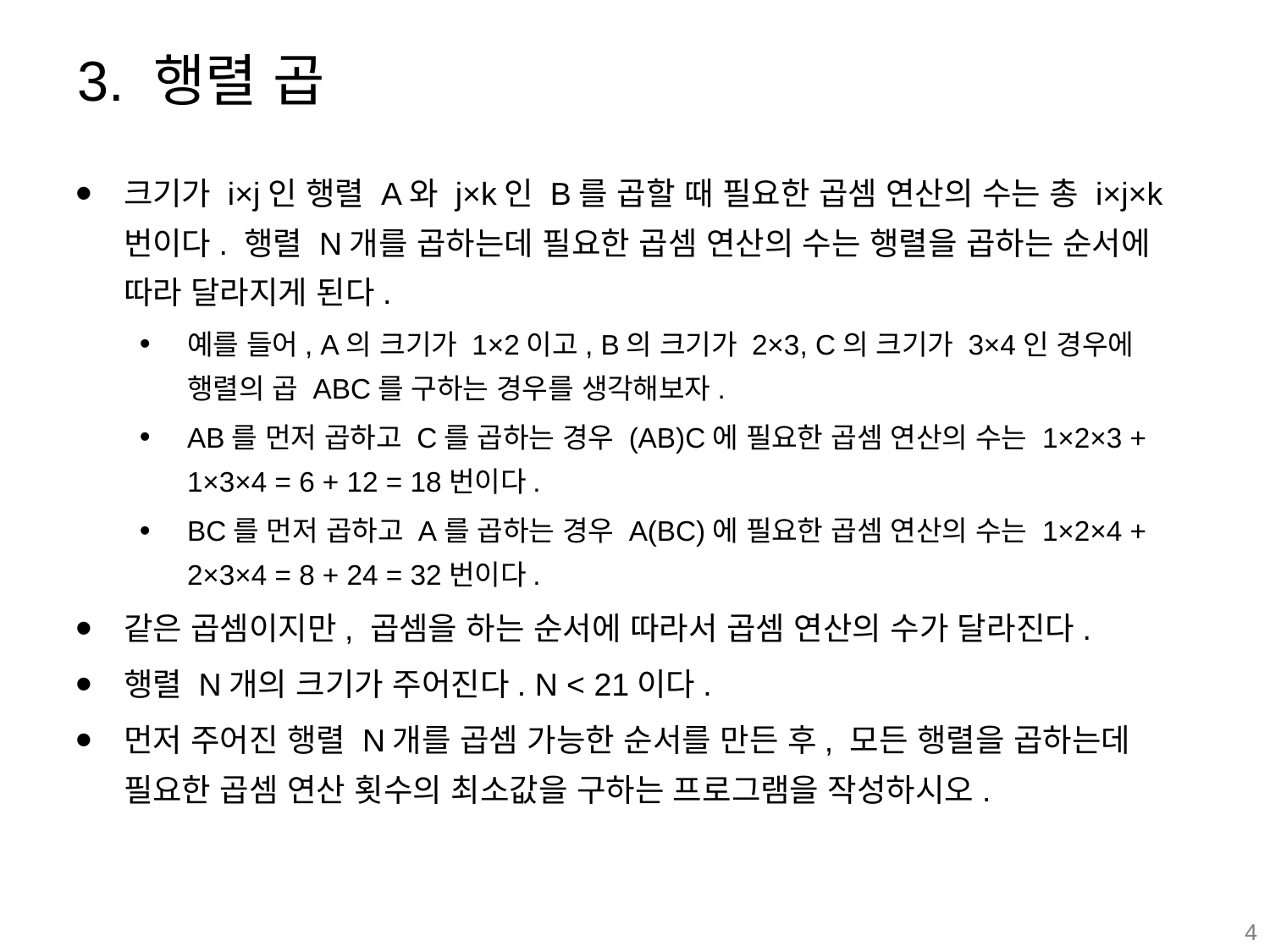

# 3. 행렬 곱
크기가 i×j인 행렬 A와 j×k인 B를 곱할 때 필요한 곱셈 연산의 수는 총 i×j×k번이다. 행렬 N개를 곱하는데 필요한 곱셈 연산의 수는 행렬을 곱하는 순서에 따라 달라지게 된다.
예를 들어, A의 크기가 1×2이고, B의 크기가 2×3, C의 크기가 3×4인 경우에 행렬의 곱 ABC를 구하는 경우를 생각해보자.
AB를 먼저 곱하고 C를 곱하는 경우 (AB)C에 필요한 곱셈 연산의 수는 1×2×3 + 1×3×4 = 6 + 12 = 18번이다.
BC를 먼저 곱하고 A를 곱하는 경우 A(BC)에 필요한 곱셈 연산의 수는 1×2×4 + 2×3×4 = 8 + 24 = 32번이다.
같은 곱셈이지만, 곱셈을 하는 순서에 따라서 곱셈 연산의 수가 달라진다.
행렬 N개의 크기가 주어진다. N < 21이다.
먼저 주어진 행렬 N개를 곱셈 가능한 순서를 만든 후, 모든 행렬을 곱하는데 필요한 곱셈 연산 횟수의 최소값을 구하는 프로그램을 작성하시오.

4